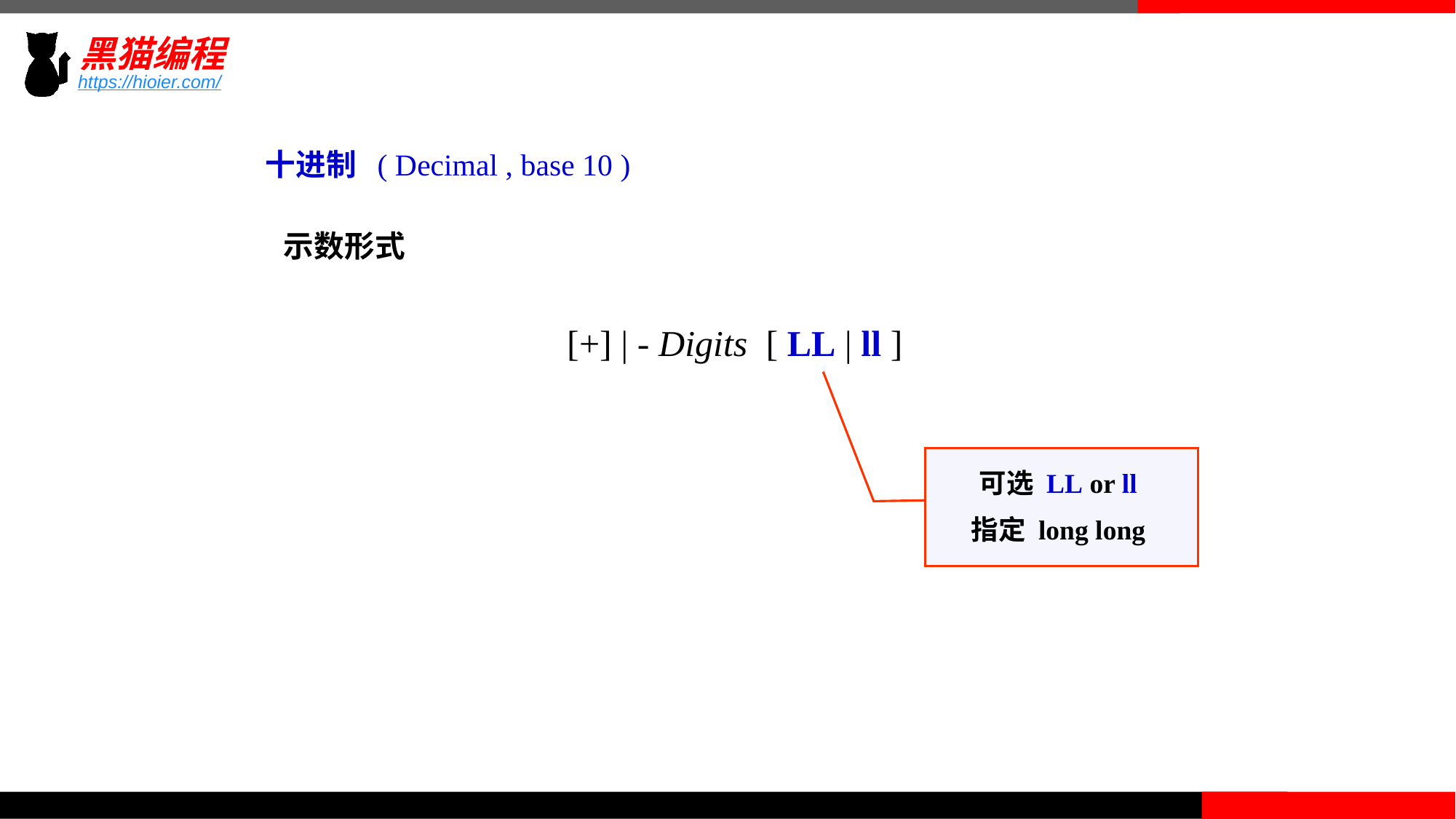

十进制  ( Decimal , base 10 )
示数形式
[+] | - Digits  [ LL | ll ]
可选 LL or ll
指定 long long